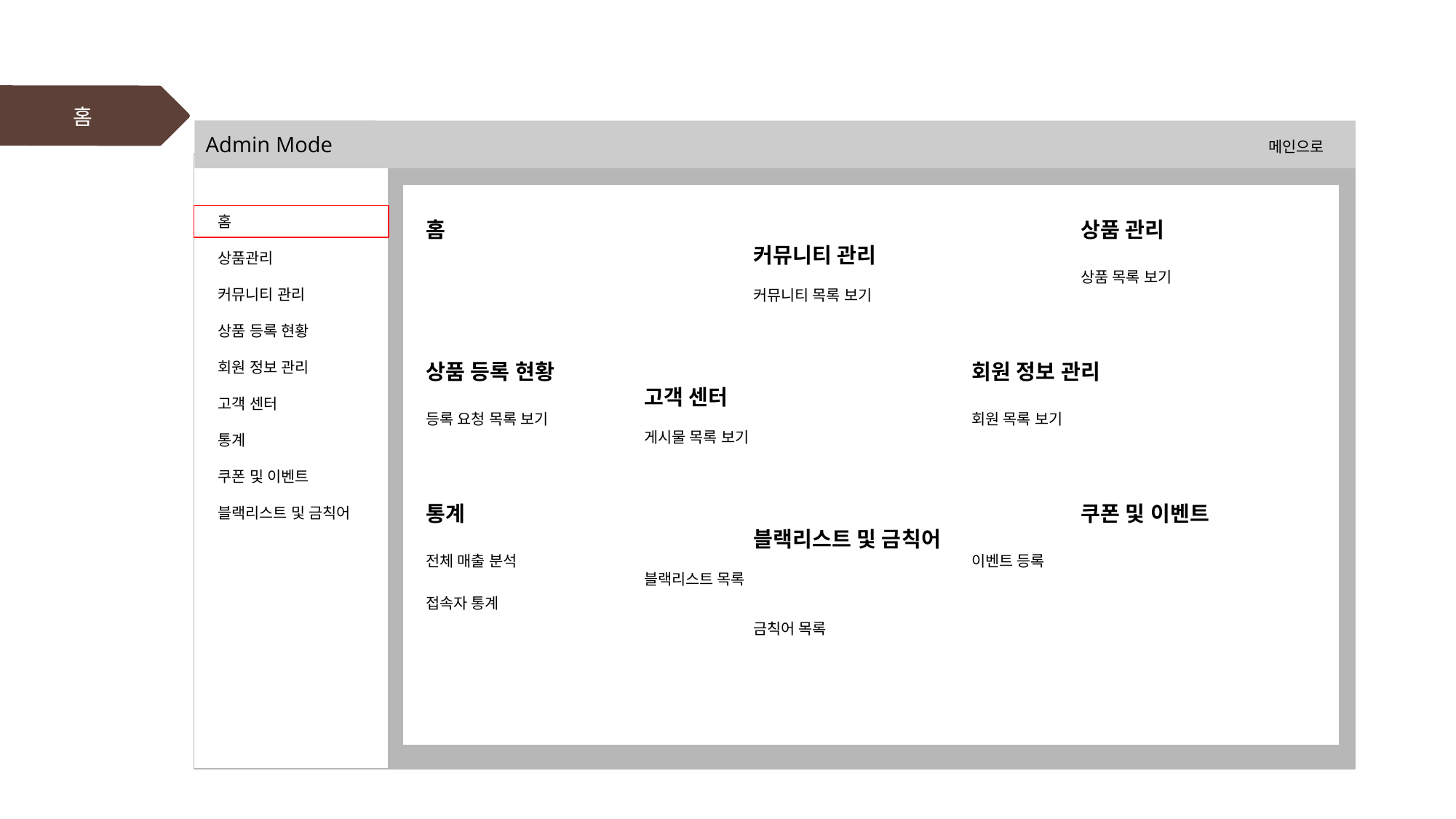

홈

Admin Mode
메인으로

홈

상품관리

커뮤니티 관리

상품 등록 현황

회원 정보 관리

고객 센터

통계

쿠폰 및 이벤트

블랙리스트 및 금칙어

홈						상품 관리					커뮤니티 관리
						상품 목록 보기					커뮤니티 목록 보기

상품 등록 현황				회원 정보 관리				고객 센터
등록 요청 목록 보기				회원 목록 보기					게시물 목록 보기

통계						쿠폰 및 이벤트				블랙리스트 및 금칙어
전체 매출 분석					이벤트 등록					블랙리스트 목록
접속자 통계											금칙어 목록